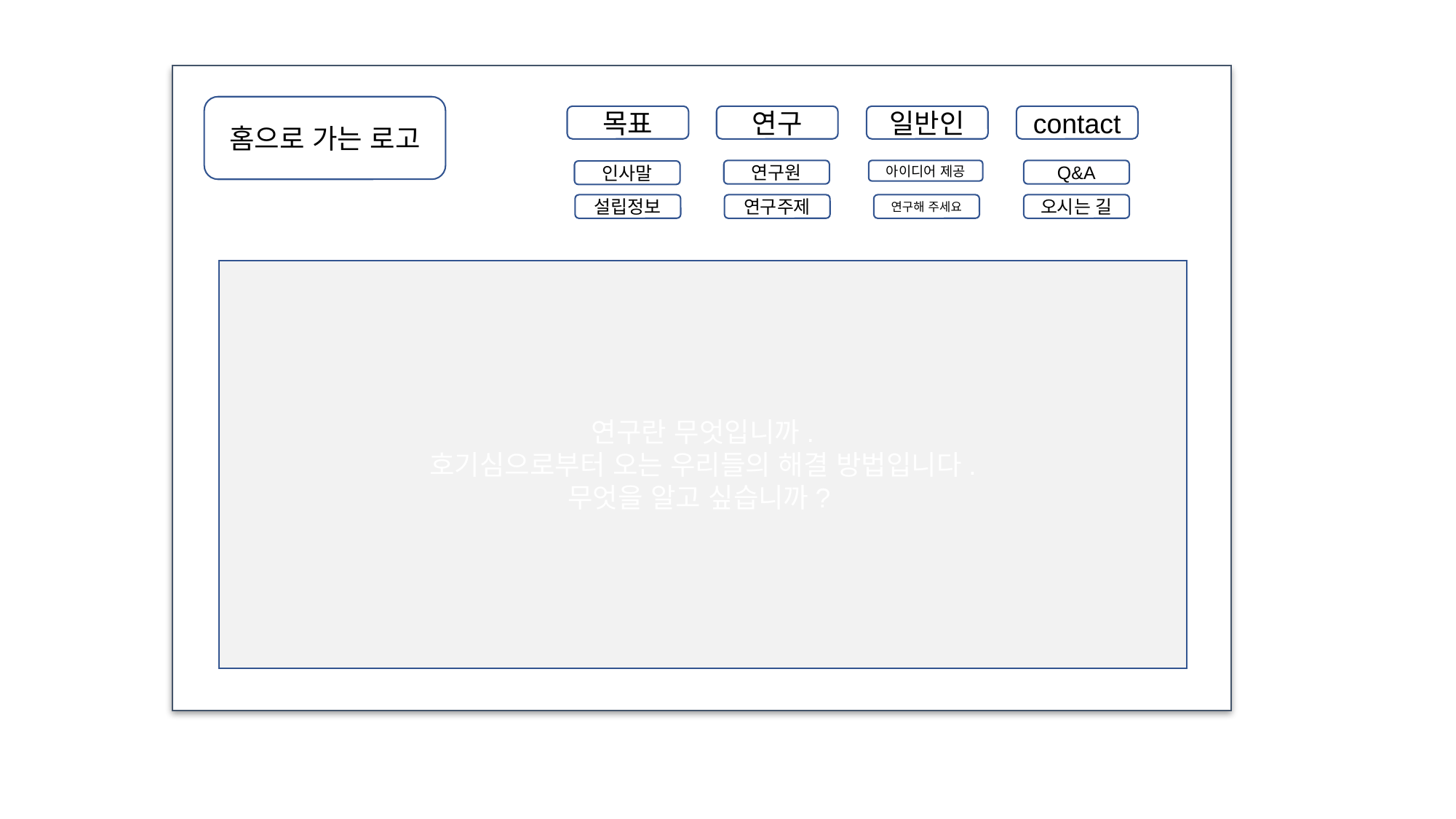

홈으로 가는 로고
목표
연구
일반인
contact
연구원
아이디어 제공
Q&A
인사말
설립정보
연구주제
연구해 주세요
오시는 길
연구란 무엇입니까.
호기심으로부터 오는 우리들의 해결 방법입니다.
무엇을 알고 싶습니까?